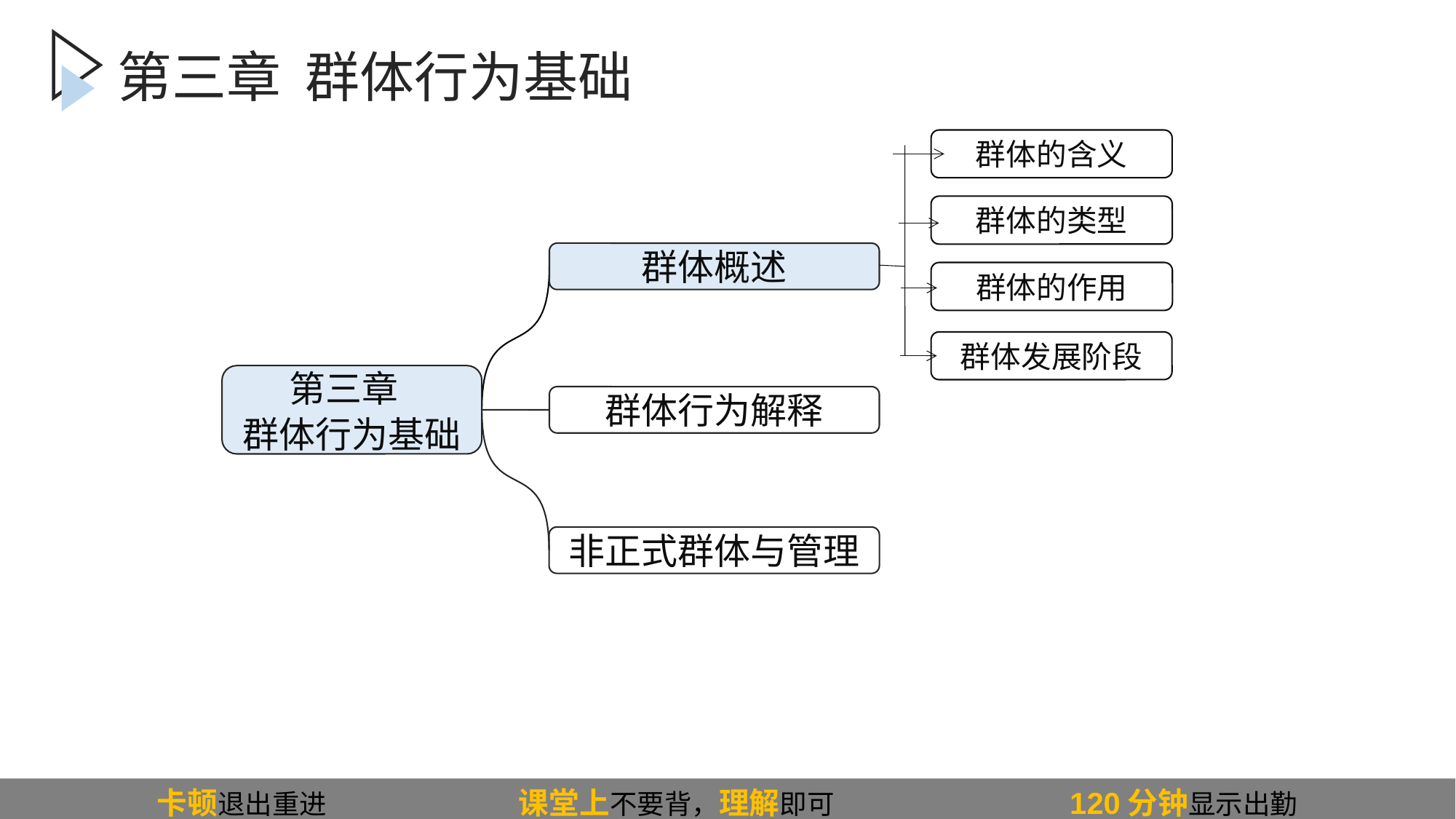

第三章  群体行为基础
群体的含义
群体的类型

群体的作用
群体发展阶段
群体概述
第三章
群体行为基础
群体行为解释
非正式群体与管理